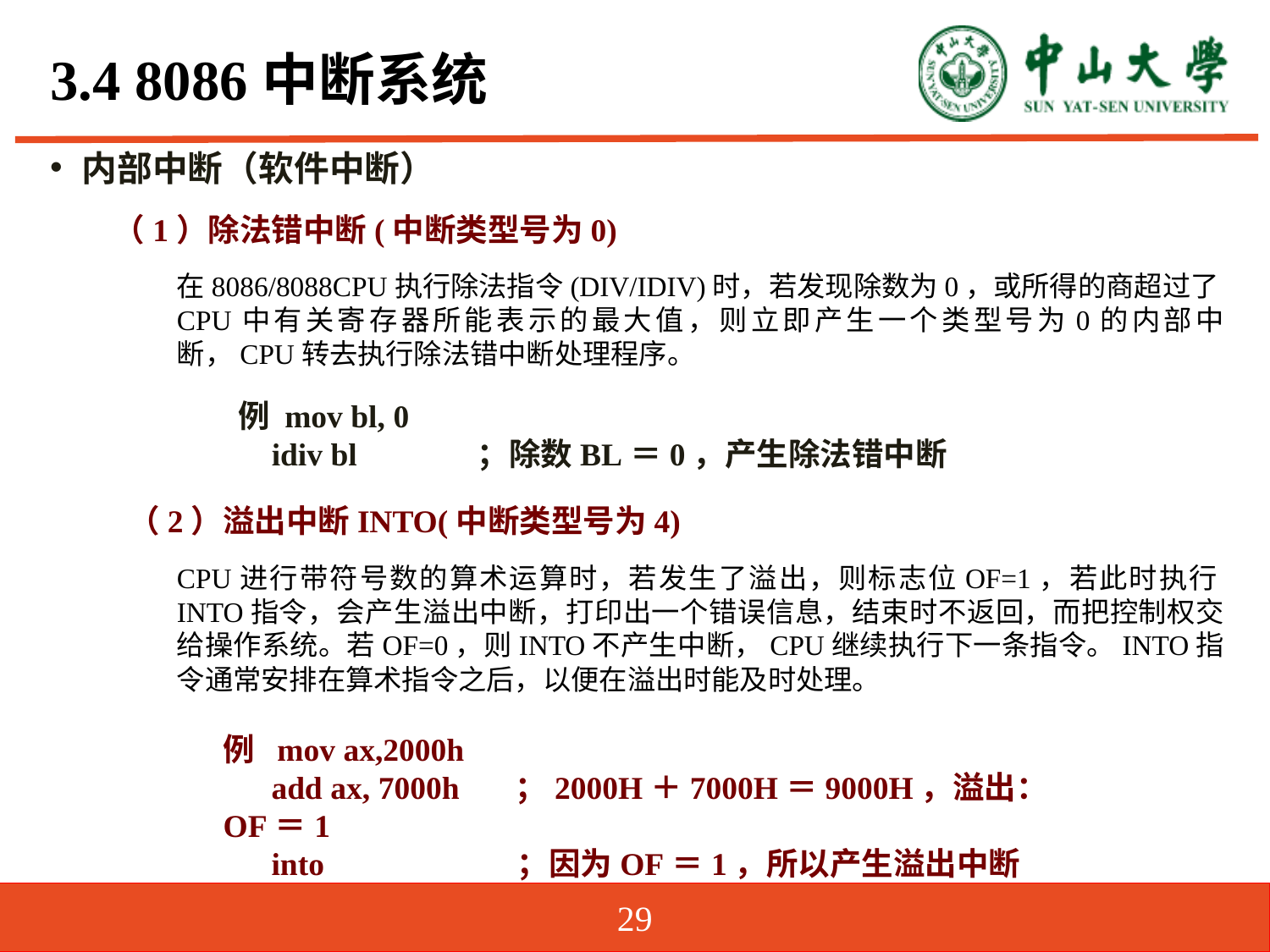

# 3.4 8086中断系统
内部中断（软件中断）
（1）除法错中断(中断类型号为0)
在8086/8088CPU执行除法指令(DIV/IDIV)时，若发现除数为0，或所得的商超过了CPU中有关寄存器所能表示的最大值，则立即产生一个类型号为0的内部中断，CPU转去执行除法错中断处理程序。

 （2）溢出中断INTO(中断类型号为4)
CPU进行带符号数的算术运算时，若发生了溢出，则标志位OF=1，若此时执行INTO指令，会产生溢出中断，打印出一个错误信息，结束时不返回，而把控制权交给操作系统。若OF=0，则INTO不产生中断，CPU继续执行下一条指令。INTO指令通常安排在算术指令之后，以便在溢出时能及时处理。
 例 mov bl, 0
      idiv bl	；除数BL＝0，产生除法错中断
例  mov ax,2000h
      add ax, 7000h      ；2000H＋7000H＝9000H，溢出：OF＝1
      into	                 ；因为OF＝1，所以产生溢出中断
29